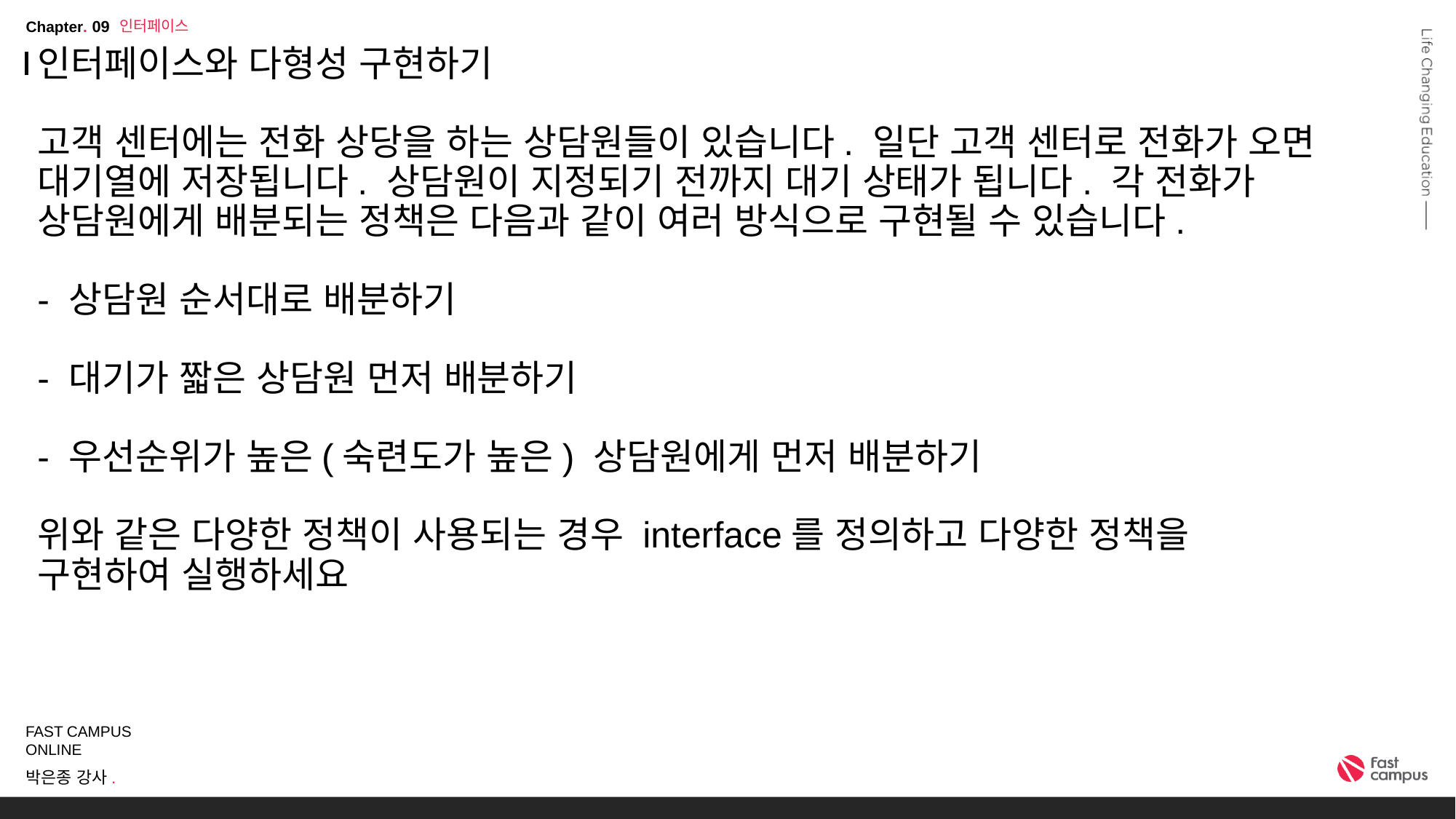

인터페이스
09
# 인터페이스와 다형성 구현하기 고객 센터에는 전화 상당을 하는 상담원들이 있습니다. 일단 고객 센터로 전화가 오면 대기열에 저장됩니다. 상담원이 지정되기 전까지 대기 상태가 됩니다. 각 전화가 상담원에게 배분되는 정책은 다음과 같이 여러 방식으로 구현될 수 있습니다. - 상담원 순서대로 배분하기 - 대기가 짧은 상담원 먼저 배분하기 - 우선순위가 높은(숙련도가 높은) 상담원에게 먼저 배분하기 위와 같은 다양한 정책이 사용되는 경우 interface를 정의하고 다양한 정책을 구현하여 실행하세요